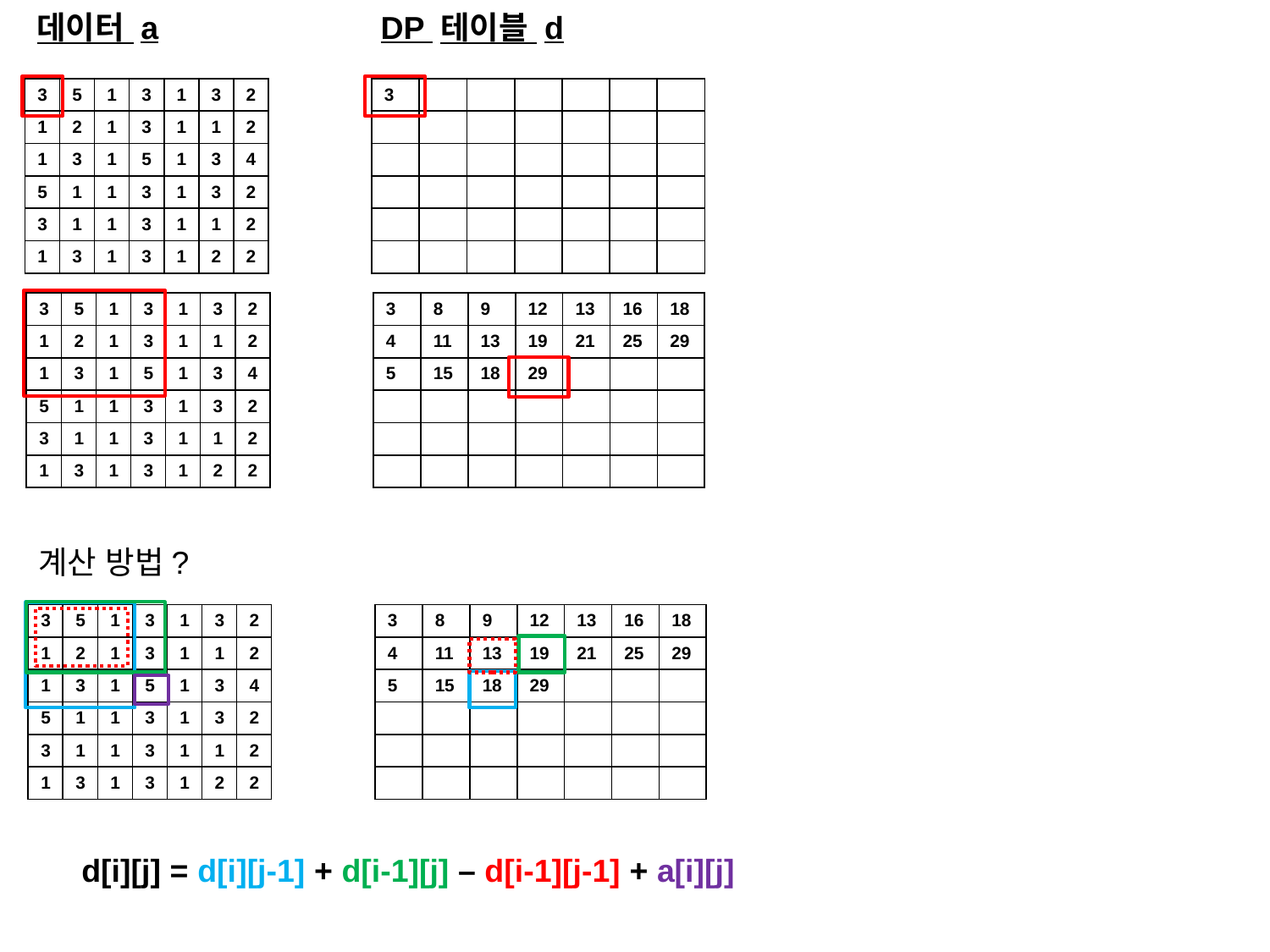

데이터 a
DP 테이블 d

| 3 | 5 | 1 | 3 | 1 | 3 | 2 |
| --- | --- | --- | --- | --- | --- | --- |
| 1 | 2 | 1 | 3 | 1 | 1 | 2 |
| 1 | 3 | 1 | 5 | 1 | 3 | 4 |
| 5 | 1 | 1 | 3 | 1 | 3 | 2 |
| 3 | 1 | 1 | 3 | 1 | 1 | 2 |
| 1 | 3 | 1 | 3 | 1 | 2 | 2 |
| 3 |  |  |  |  |  |  |
| --- | --- | --- | --- | --- | --- | --- |
|  |  |  |  |  |  |  |
|  |  |  |  |  |  |  |
|  |  |  |  |  |  |  |
|  |  |  |  |  |  |  |
|  |  |  |  |  |  |  |

| 3 | 5 | 1 | 3 | 1 | 3 | 2 |
| --- | --- | --- | --- | --- | --- | --- |
| 1 | 2 | 1 | 3 | 1 | 1 | 2 |
| 1 | 3 | 1 | 5 | 1 | 3 | 4 |
| 5 | 1 | 1 | 3 | 1 | 3 | 2 |
| 3 | 1 | 1 | 3 | 1 | 1 | 2 |
| 1 | 3 | 1 | 3 | 1 | 2 | 2 |
| 3 | 8 | 9 | 12 | 13 | 16 | 18 |
| --- | --- | --- | --- | --- | --- | --- |
| 4 | 11 | 13 | 19 | 21 | 25 | 29 |
| 5 | 15 | 18 | 29 |  |  |  |
|  |  |  |  |  |  |  |
|  |  |  |  |  |  |  |
|  |  |  |  |  |  |  |

계산 방법?

| 3 | 5 | 1 | 3 | 1 | 3 | 2 |
| --- | --- | --- | --- | --- | --- | --- |
| 1 | 2 | 1 | 3 | 1 | 1 | 2 |
| 1 | 3 | 1 | 5 | 1 | 3 | 4 |
| 5 | 1 | 1 | 3 | 1 | 3 | 2 |
| 3 | 1 | 1 | 3 | 1 | 1 | 2 |
| 1 | 3 | 1 | 3 | 1 | 2 | 2 |
| 3 | 8 | 9 | 12 | 13 | 16 | 18 |
| --- | --- | --- | --- | --- | --- | --- |
| 4 | 11 | 13 | 19 | 21 | 25 | 29 |
| 5 | 15 | 18 | 29 |  |  |  |
|  |  |  |  |  |  |  |
|  |  |  |  |  |  |  |
|  |  |  |  |  |  |  |

d[i][j] = d[i][j-1] + d[i-1][j] – d[i-1][j-1] + a[i][j]